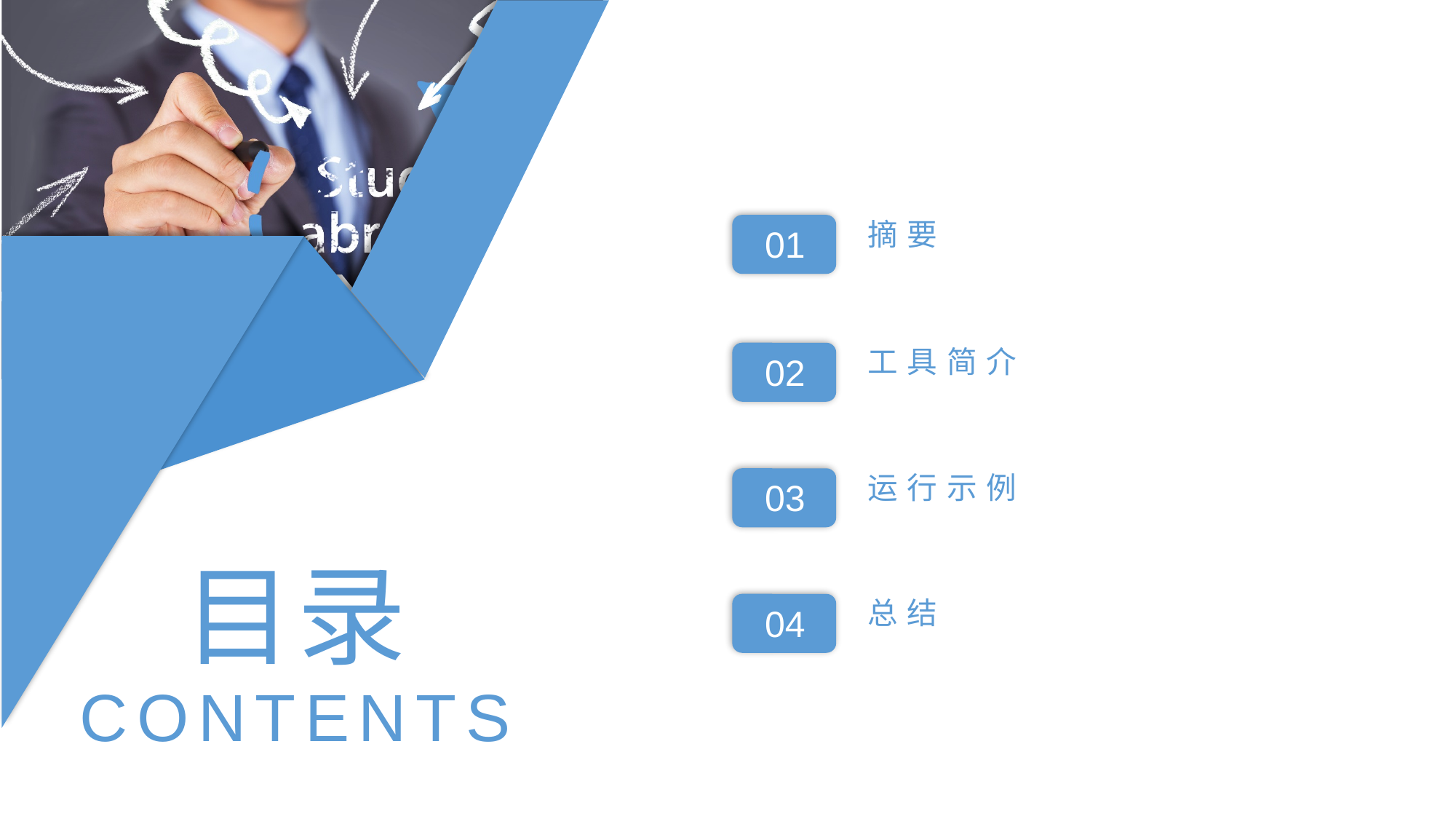

摘要

01

工具简介

02
运行示例

03
目录
总结

04
CONTENTS